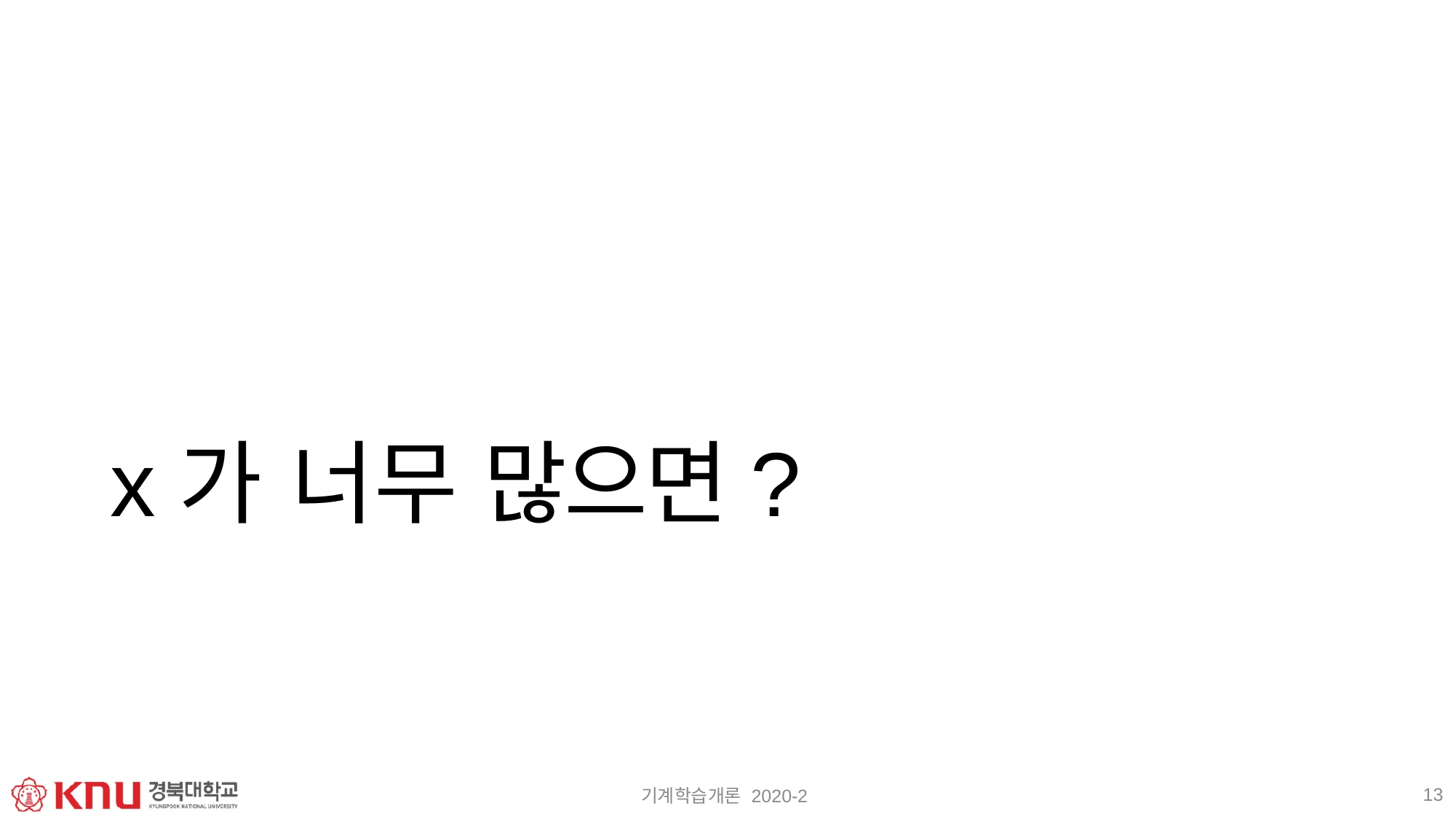

# x가 너무 많으면?
13
기계학습개론 2020-2